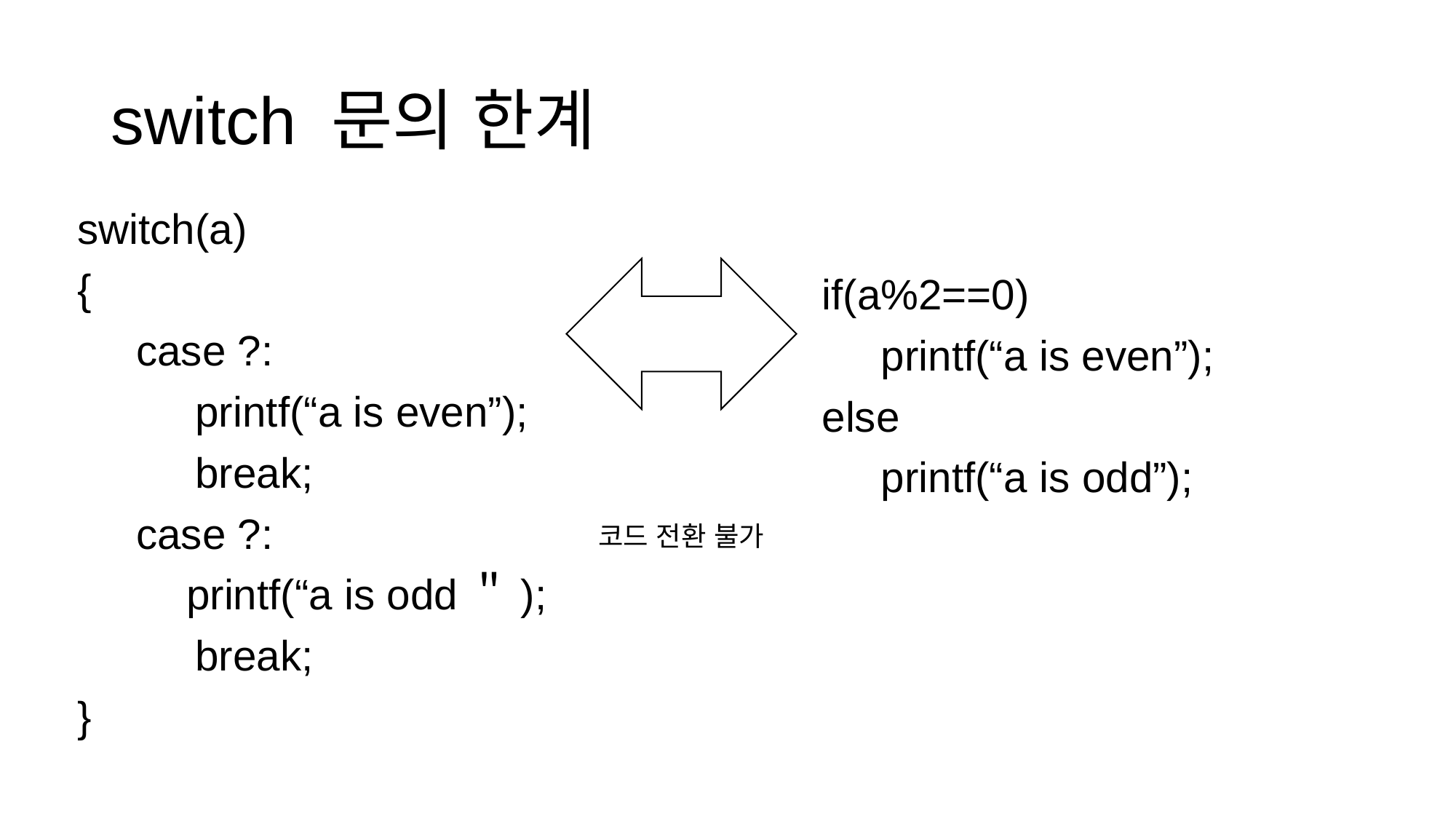

# switch 문의 한계
switch(a)
{
     case ?:
          printf(“a is even”);
          break;
     case ?:
	printf(“a is odd＂);
          break;
}

if(a%2==0)
     printf(“a is even”);
else
     printf(“a is odd”);

코드 전환 불가